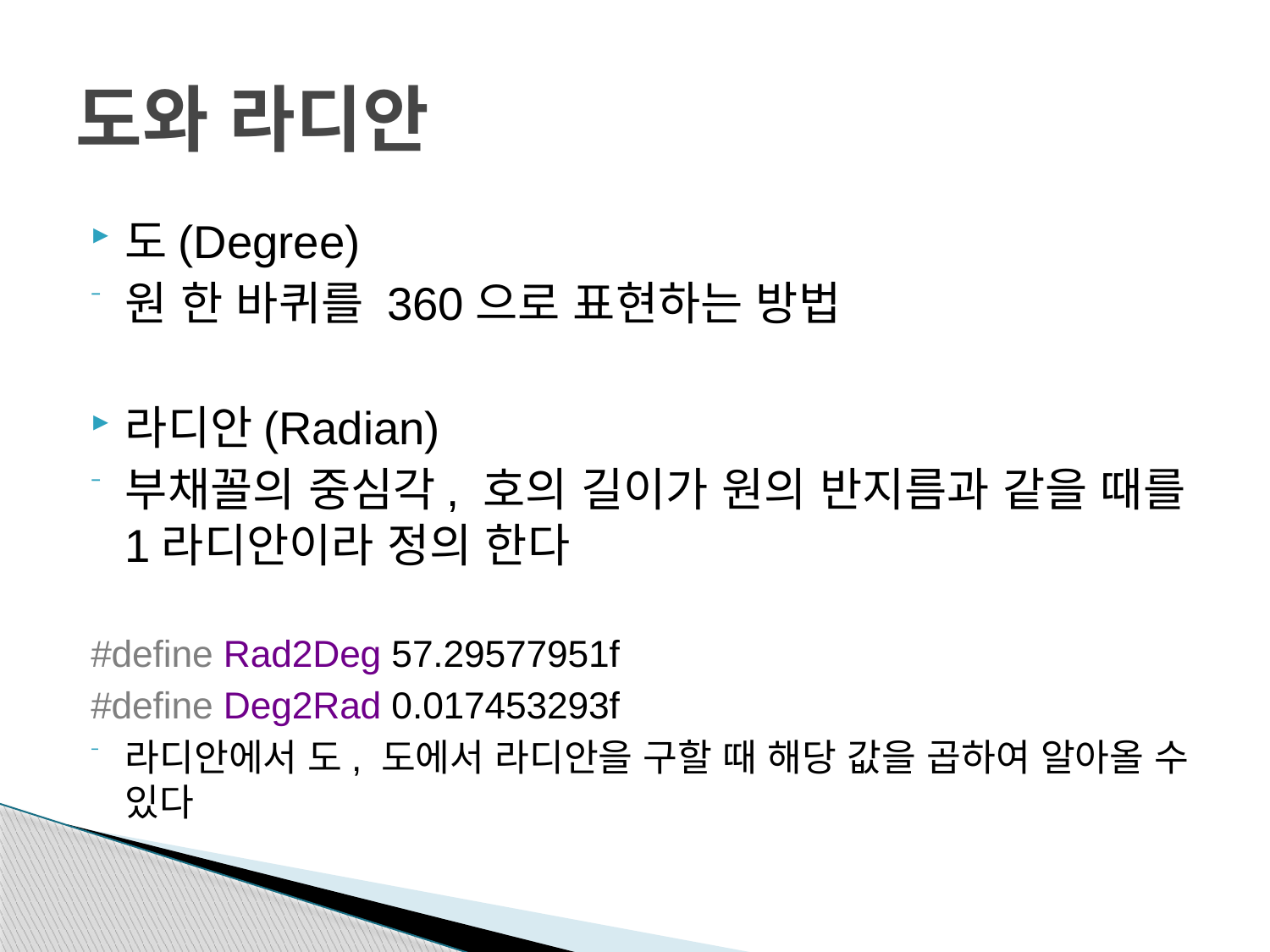

# 도와 라디안
도(Degree)
원 한 바퀴를 360으로 표현하는 방법

라디안(Radian)
부채꼴의 중심각, 호의 길이가 원의 반지름과 같을 때를 1라디안이라 정의 한다

#define Rad2Deg 57.29577951f
#define Deg2Rad 0.017453293f
라디안에서 도, 도에서 라디안을 구할 때 해당 값을 곱하여 알아올 수 있다